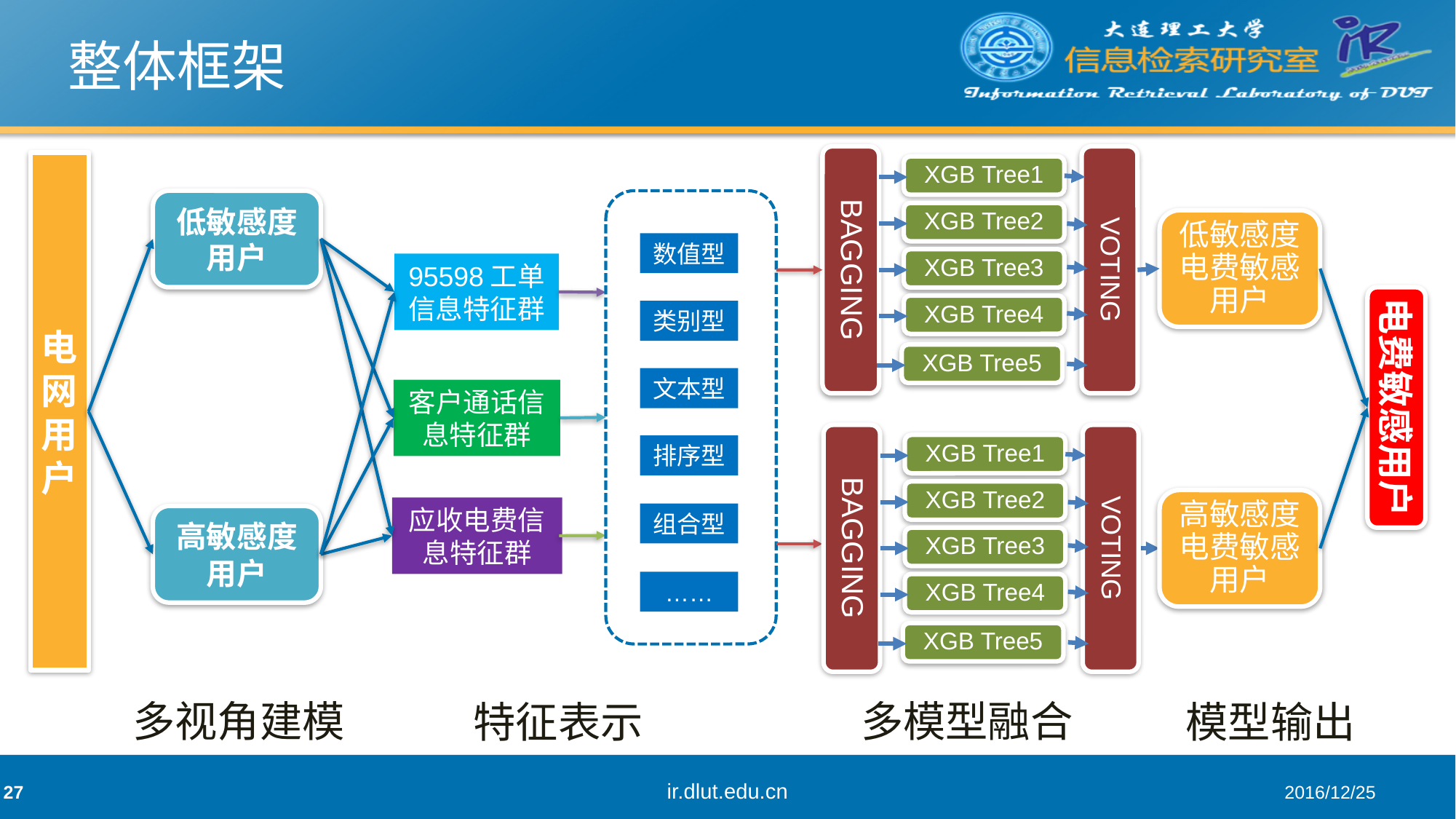

# 整体框架
BAGGING
VOTING
电网用户
XGB Tree1
低敏感度用户

数值型
类别型
文本型
排序型
组合型
……
XGB Tree2
低敏感度电费敏感用户
XGB Tree3
95598工单信息特征群
电费敏感用户
XGB Tree4
XGB Tree5
客户通话信息特征群
BAGGING
VOTING
XGB Tree1
XGB Tree2
高敏感度电费敏感用户
应收电费信息特征群
高敏感度用户
XGB Tree3
XGB Tree4
XGB Tree5
多模型融合
多视角建模
特征表示
模型输出